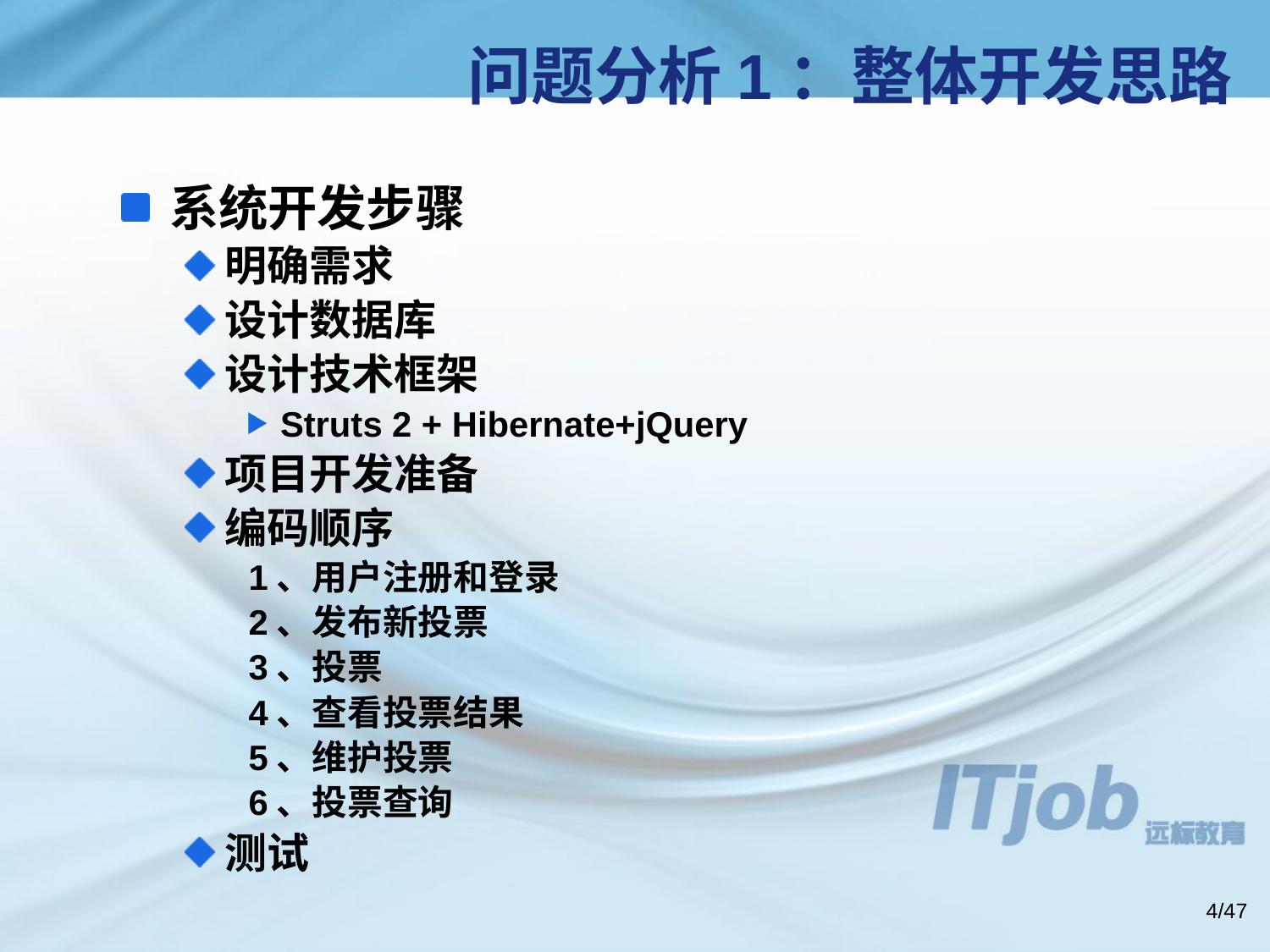

# 问题分析1：整体开发思路
系统开发步骤
明确需求
设计数据库
设计技术框架
Struts 2 + Hibernate+jQuery
项目开发准备
编码顺序
1、用户注册和登录
2、发布新投票
3、投票
4、查看投票结果
5、维护投票
6、投票查询
测试
4/47